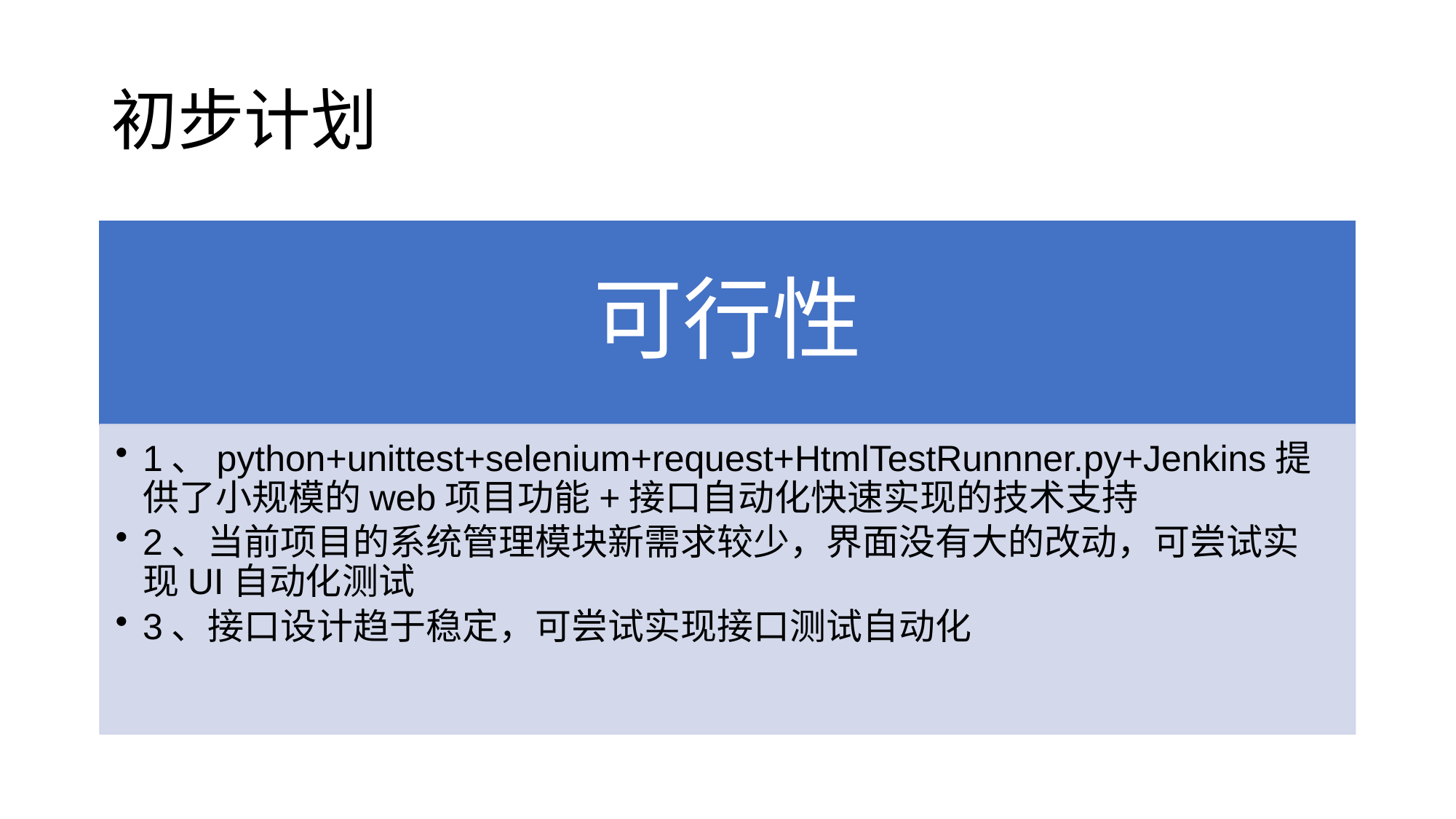

# 初步计划
可行性
1、python+unittest+selenium+request+HtmlTestRunnner.py+Jenkins提供了小规模的web项目功能+接口自动化快速实现的技术支持
2、当前项目的系统管理模块新需求较少，界面没有大的改动，可尝试实现UI自动化测试
3、接口设计趋于稳定，可尝试实现接口测试自动化